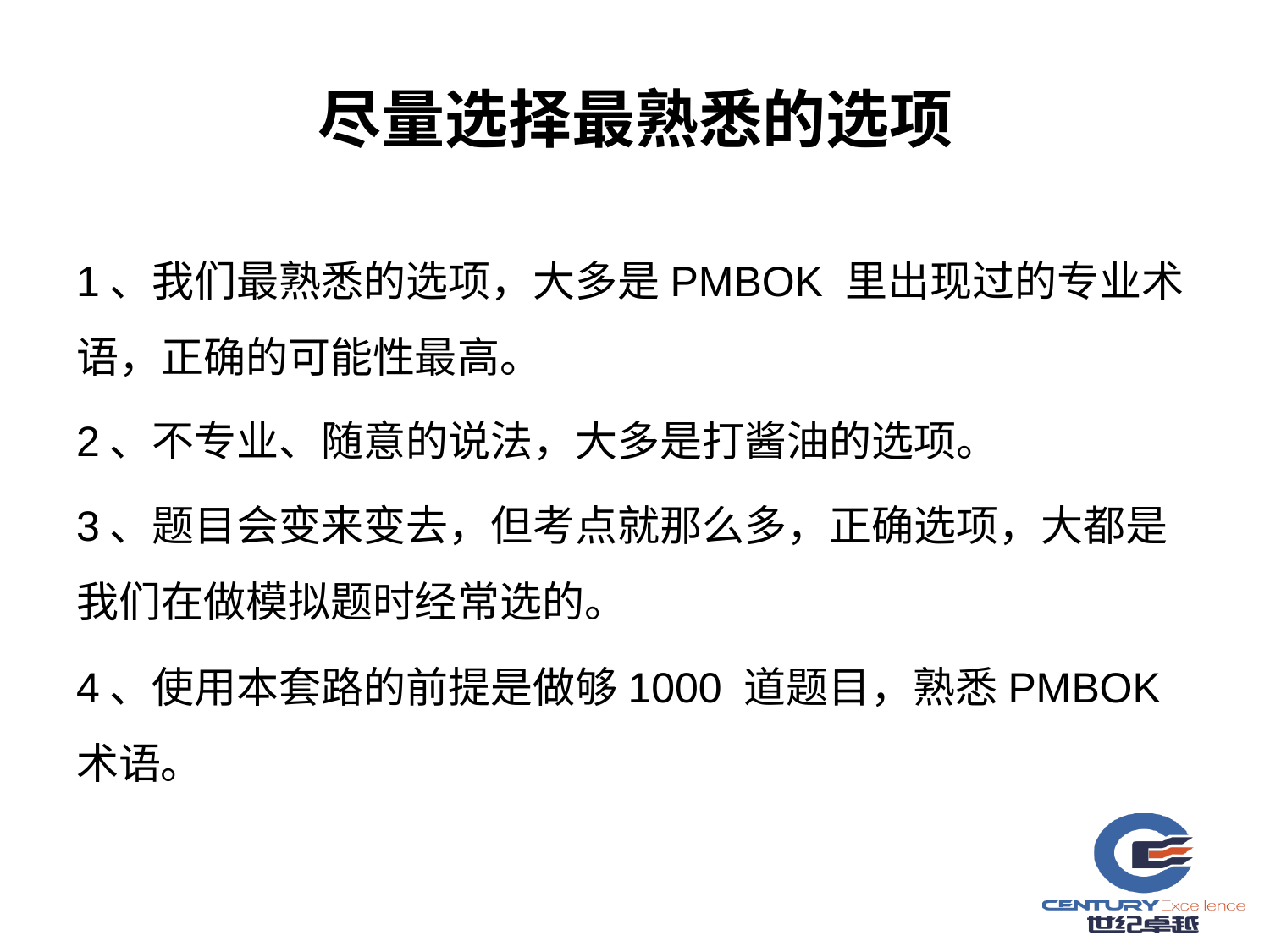

# 尽量选择最熟悉的选项
1、我们最熟悉的选项，大多是PMBOK 里出现过的专业术语，正确的可能性最高。
2、不专业、随意的说法，大多是打酱油的选项。
3、题目会变来变去，但考点就那么多，正确选项，大都是我们在做模拟题时经常选的。
4、使用本套路的前提是做够1000 道题目，熟悉PMBOK 术语。